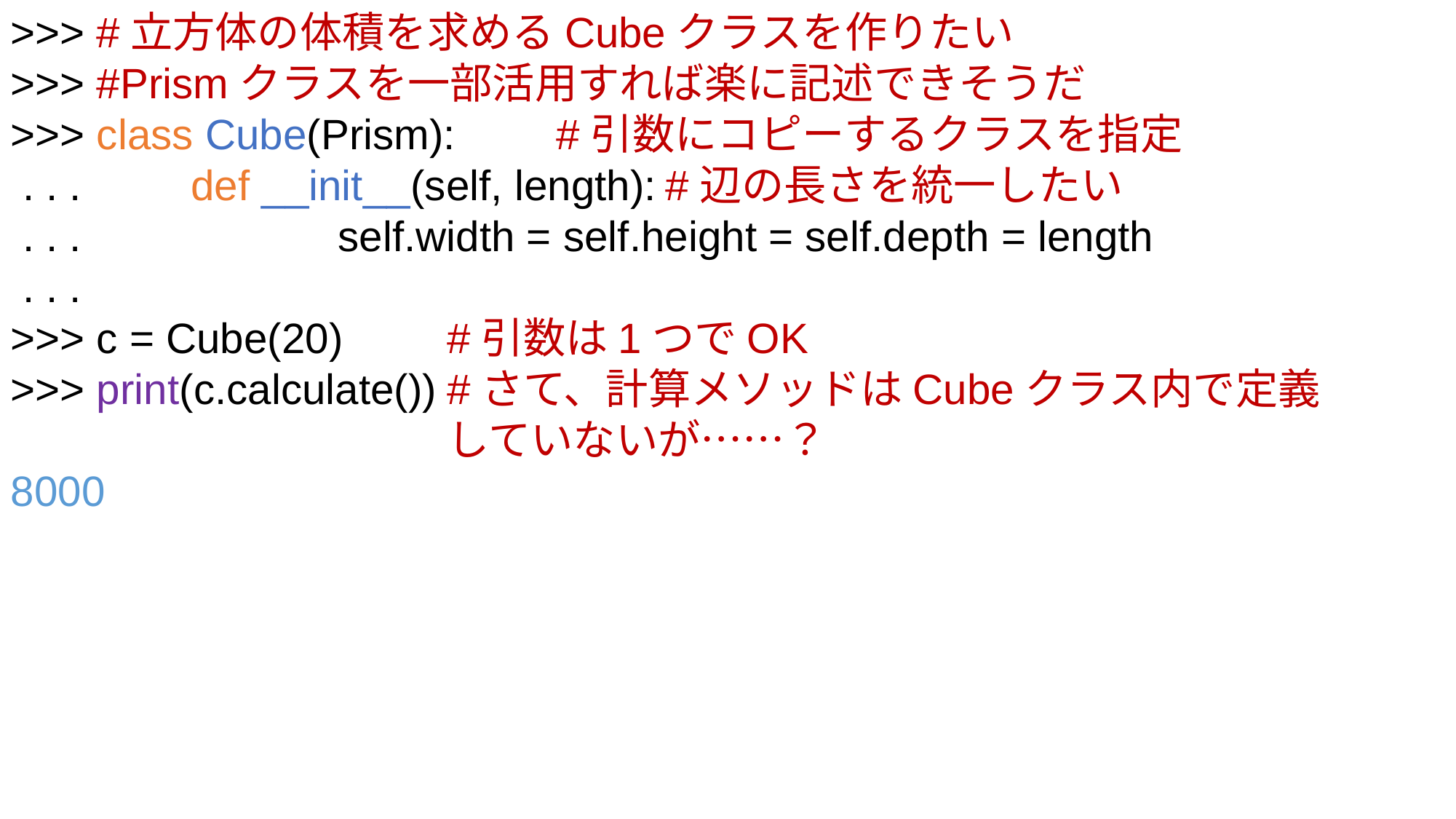

>>> #立方体の体積を求めるCubeクラスを作りたい
>>> #Prismクラスを一部活用すれば楽に記述できそうだ
>>> class Cube(Prism):	#引数にコピーするクラスを指定
 . . . 	      def __init__(self, length):	#辺の長さを統一したい
 . . . 			self.width = self.height = self.depth = length
 . . .
>>> c = Cube(20)	#引数は1つでOK
>>> print(c.calculate())	#さて、計算メソッドはCubeクラス内で定義						していないが……？
8000